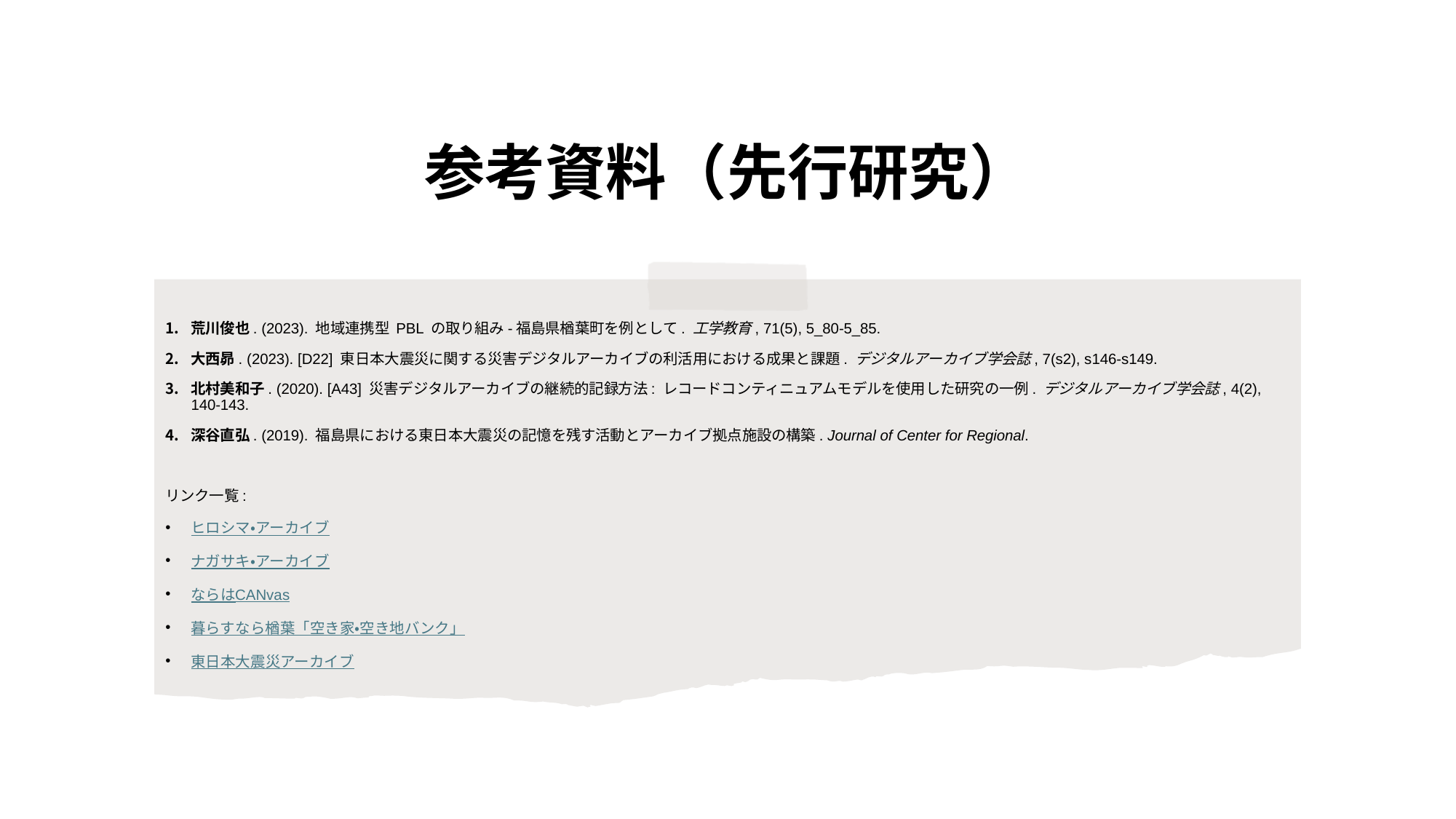

# 参考資料（先行研究）

荒川俊也. (2023). 地域連携型 PBL の取り組み-福島県楢葉町を例として. 工学教育, 71(5), 5_80-5_85.
大西昴. (2023). [D22] 東日本大震災に関する災害デジタルアーカイブの利活用における成果と課題. デジタルアーカイブ学会誌, 7(s2), s146-s149.
北村美和子. (2020). [A43] 災害デジタルアーカイブの継続的記録方法: レコードコンティニュアムモデルを使用した研究の一例. デジタルアーカイブ学会誌, 4(2), 140-143.
深谷直弘. (2019). 福島県における東日本大震災の記憶を残す活動とアーカイブ拠点施設の構築. Journal of Center for Regional.

リンク一覧:
ヒロシマ・アーカイブ
ナガサキ・アーカイブ
ならはCANvas
暮らすなら楢葉「空き家・空き地バンク」
東日本大震災アーカイブ